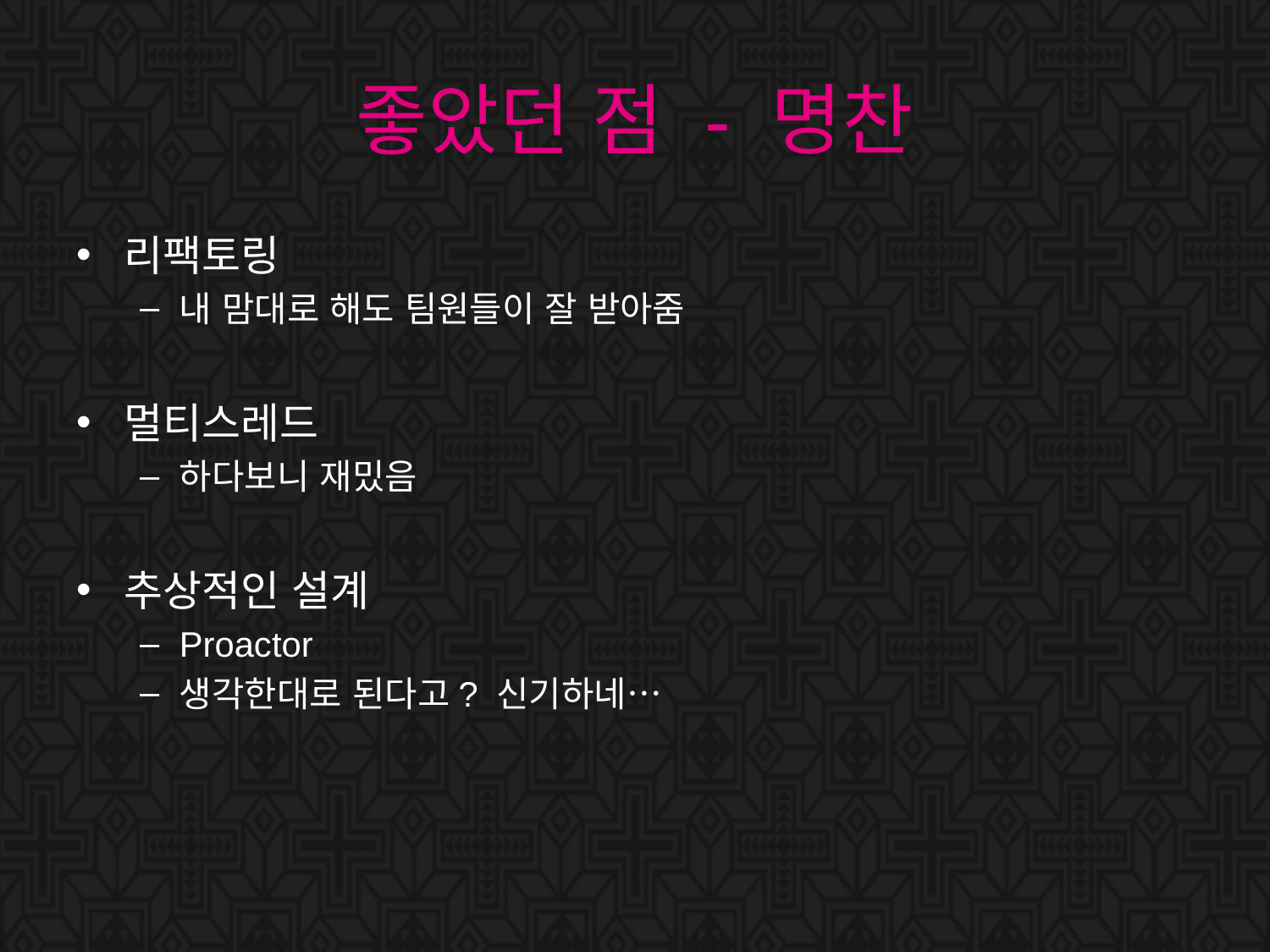

# 좋았던 점 - 명찬
리팩토링
내 맘대로 해도 팀원들이 잘 받아줌

멀티스레드
하다보니 재밌음

추상적인 설계
Proactor
생각한대로 된다고? 신기하네…